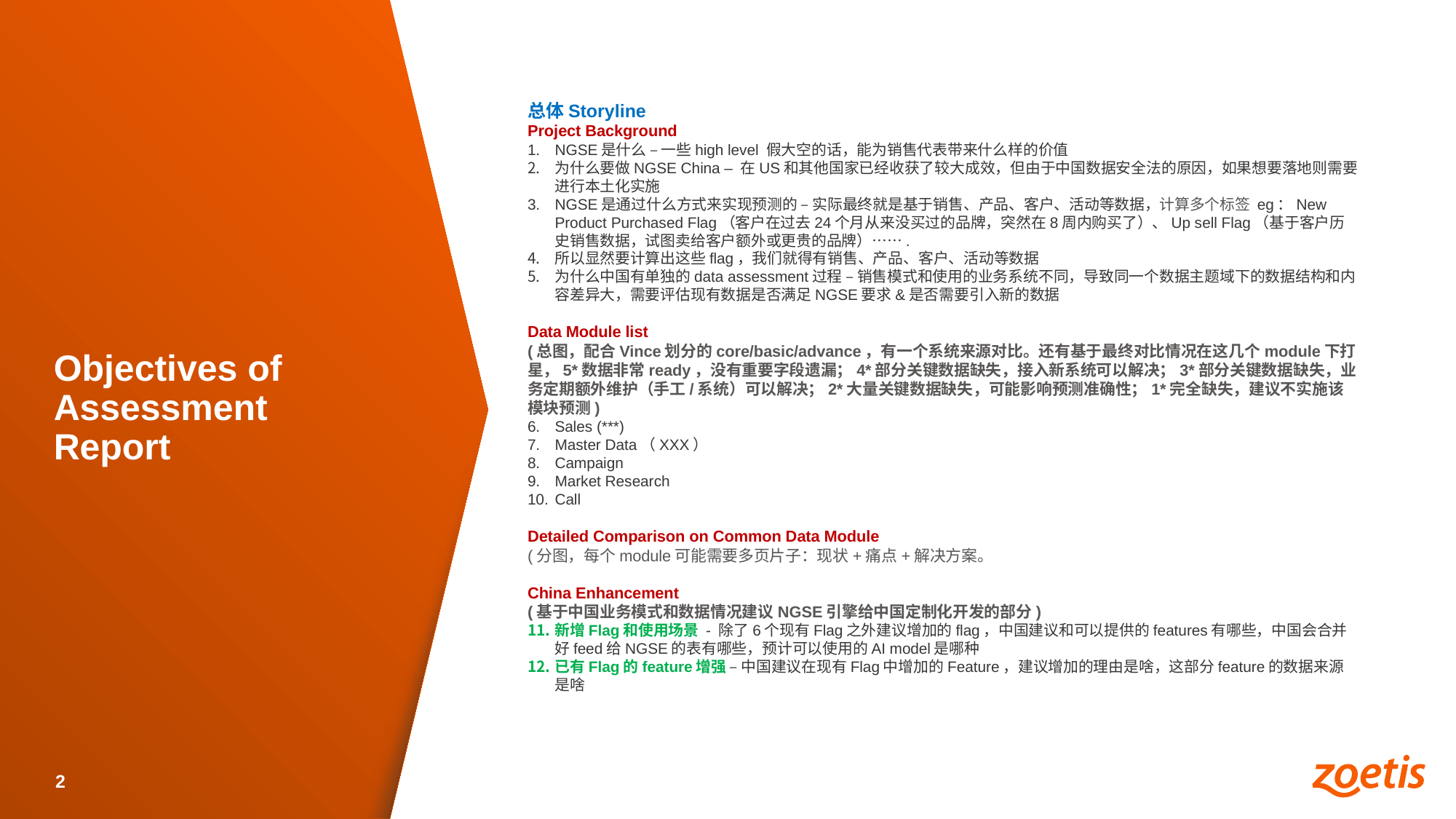

总体Storyline
Project Background
NGSE是什么 – 一些high level 假大空的话，能为销售代表带来什么样的价值
为什么要做NGSE China – 在US和其他国家已经收获了较大成效，但由于中国数据安全法的原因，如果想要落地则需要进行本土化实施
NGSE是通过什么方式来实现预测的 – 实际最终就是基于销售、产品、客户、活动等数据，计算多个标签 eg：New Product Purchased Flag（客户在过去24个月从来没买过的品牌，突然在8周内购买了）、Up sell Flag（基于客户历史销售数据，试图卖给客户额外或更贵的品牌）…….
所以显然要计算出这些flag，我们就得有销售、产品、客户、活动等数据
为什么中国有单独的data assessment过程 – 销售模式和使用的业务系统不同，导致同一个数据主题域下的数据结构和内容差异大，需要评估现有数据是否满足NGSE要求&是否需要引入新的数据

Data Module list
(总图，配合Vince划分的core/basic/advance，有一个系统来源对比。还有基于最终对比情况在这几个module下打星，5*数据非常ready，没有重要字段遗漏；4*部分关键数据缺失，接入新系统可以解决；3*部分关键数据缺失，业务定期额外维护（手工/系统）可以解决；2*大量关键数据缺失，可能影响预测准确性；1*完全缺失，建议不实施该模块预测)
Sales (***)
Master Data（XXX）
Campaign
Market Research
Call

Detailed Comparison on Common Data Module
(分图，每个module可能需要多页片子：现状+痛点+解决方案。

China Enhancement
(基于中国业务模式和数据情况建议NGSE引擎给中国定制化开发的部分)
新增Flag和使用场景 - 除了6个现有Flag之外建议增加的flag，中国建议和可以提供的features有哪些，中国会合并好feed给NGSE的表有哪些，预计可以使用的AI model是哪种
已有Flag的feature增强 – 中国建议在现有Flag中增加的Feature，建议增加的理由是啥，这部分feature的数据来源是啥

# Objectives of Assessment Report